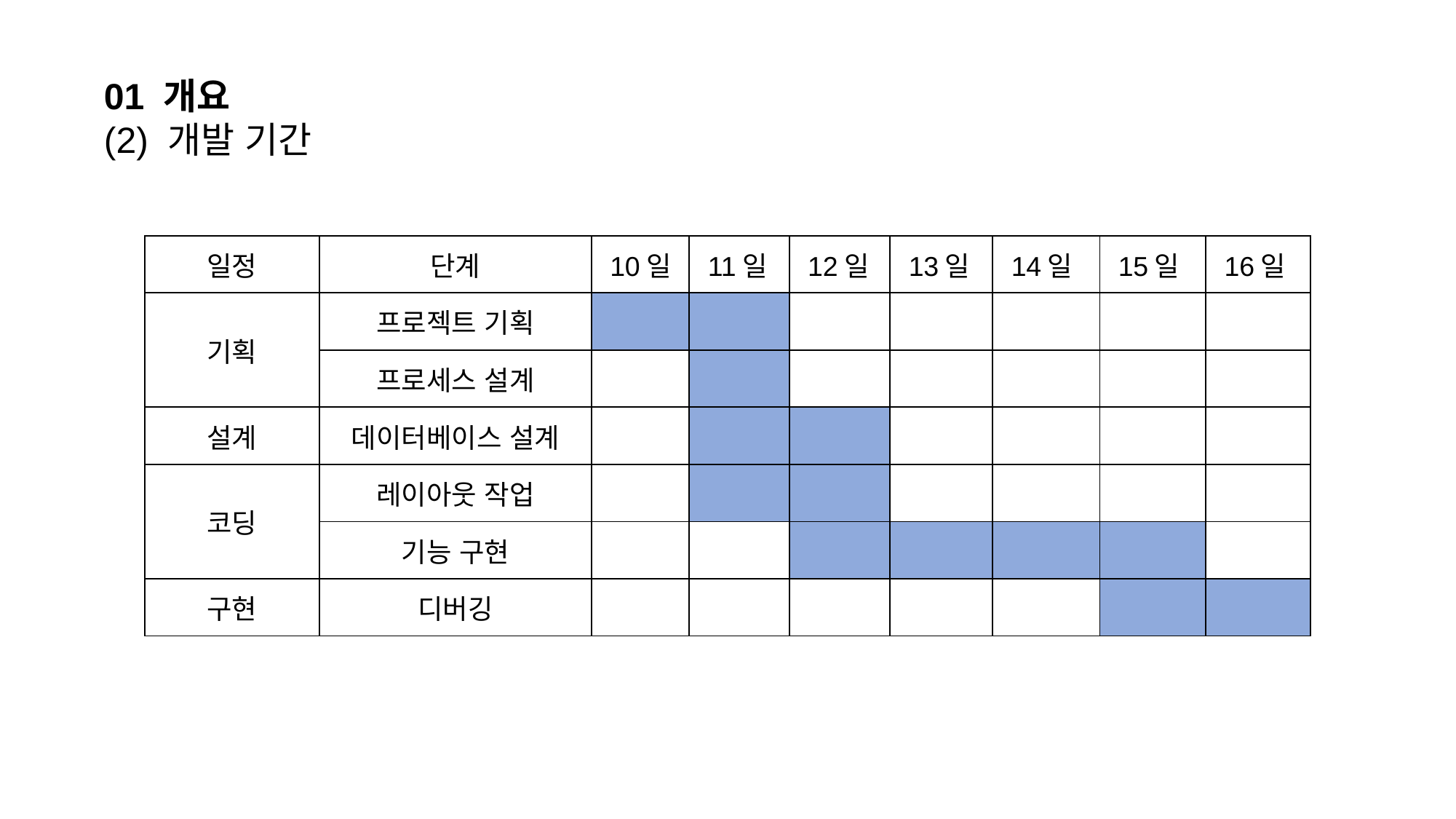

01 개요
(2) 개발 기간
| 일정 | 단계 | 10일 | 11일 | 12일 | 13일 | 14일 | 15일 | 16일 |
| --- | --- | --- | --- | --- | --- | --- | --- | --- |
| 기획 | 프로젝트 기획 |  |  |  |  |  |  |  |
|  | 프로세스 설계 |  |  |  |  |  |  |  |
| 설계 | 데이터베이스 설계 |  |  |  |  |  |  |  |
| 코딩 | 레이아웃 작업 |  |  |  |  |  |  |  |
|  | 기능 구현 |  |  |  |  |  |  |  |
| 구현 | 디버깅 |  |  |  |  |  |  |  |